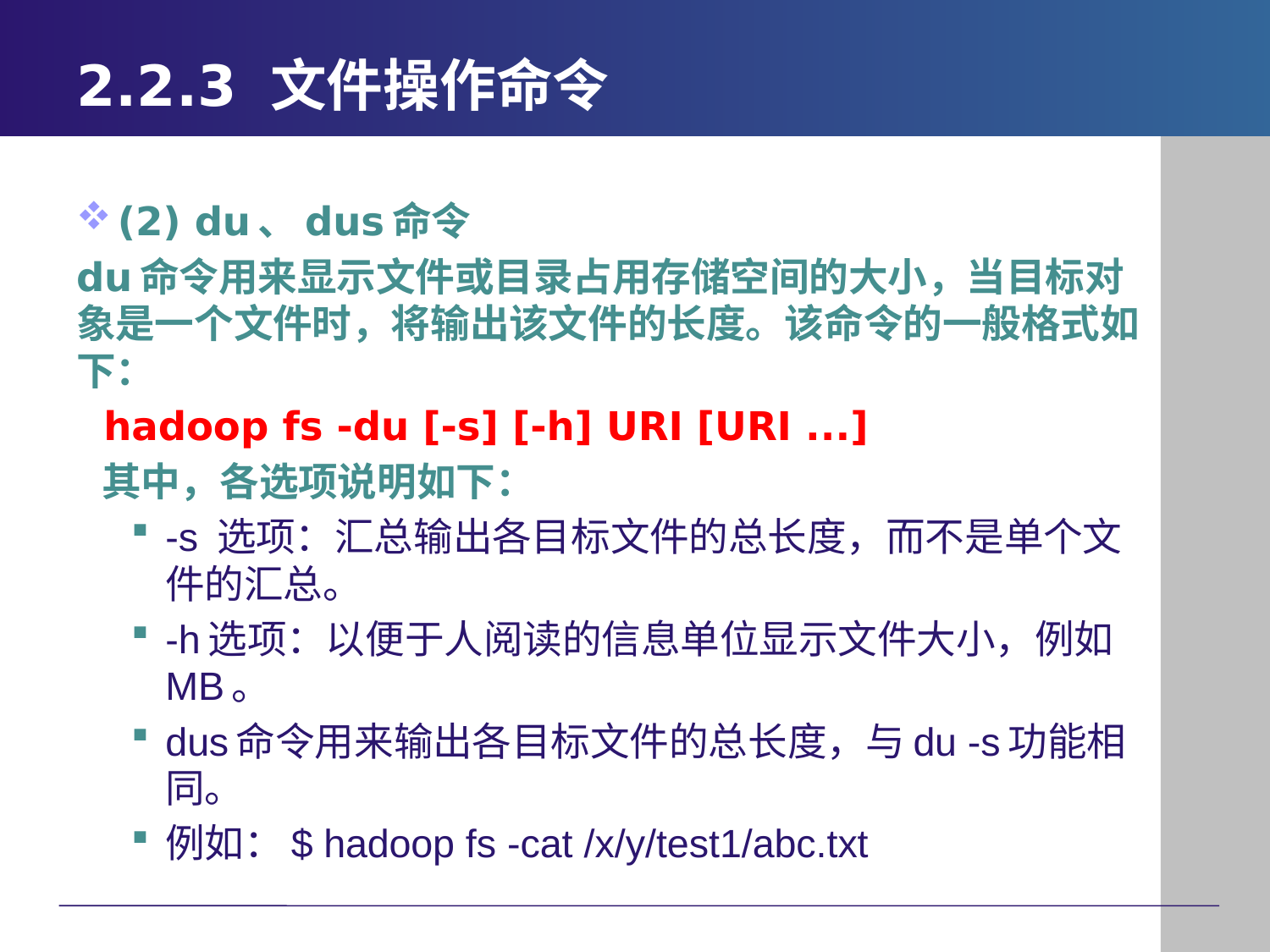

# 2.2.3 文件操作命令
(2) du、dus命令
du命令用来显示文件或目录占用存储空间的大小，当目标对象是一个文件时，将输出该文件的长度。该命令的一般格式如下：
  hadoop fs -du [-s] [-h] URI [URI ...]
  其中，各选项说明如下：
-s 选项：汇总输出各目标文件的总长度，而不是单个文件的汇总。
-h选项：以便于人阅读的信息单位显示文件大小，例如MB。
dus命令用来输出各目标文件的总长度，与du -s功能相同。
例如：$ hadoop fs -cat /x/y/test1/abc.txt